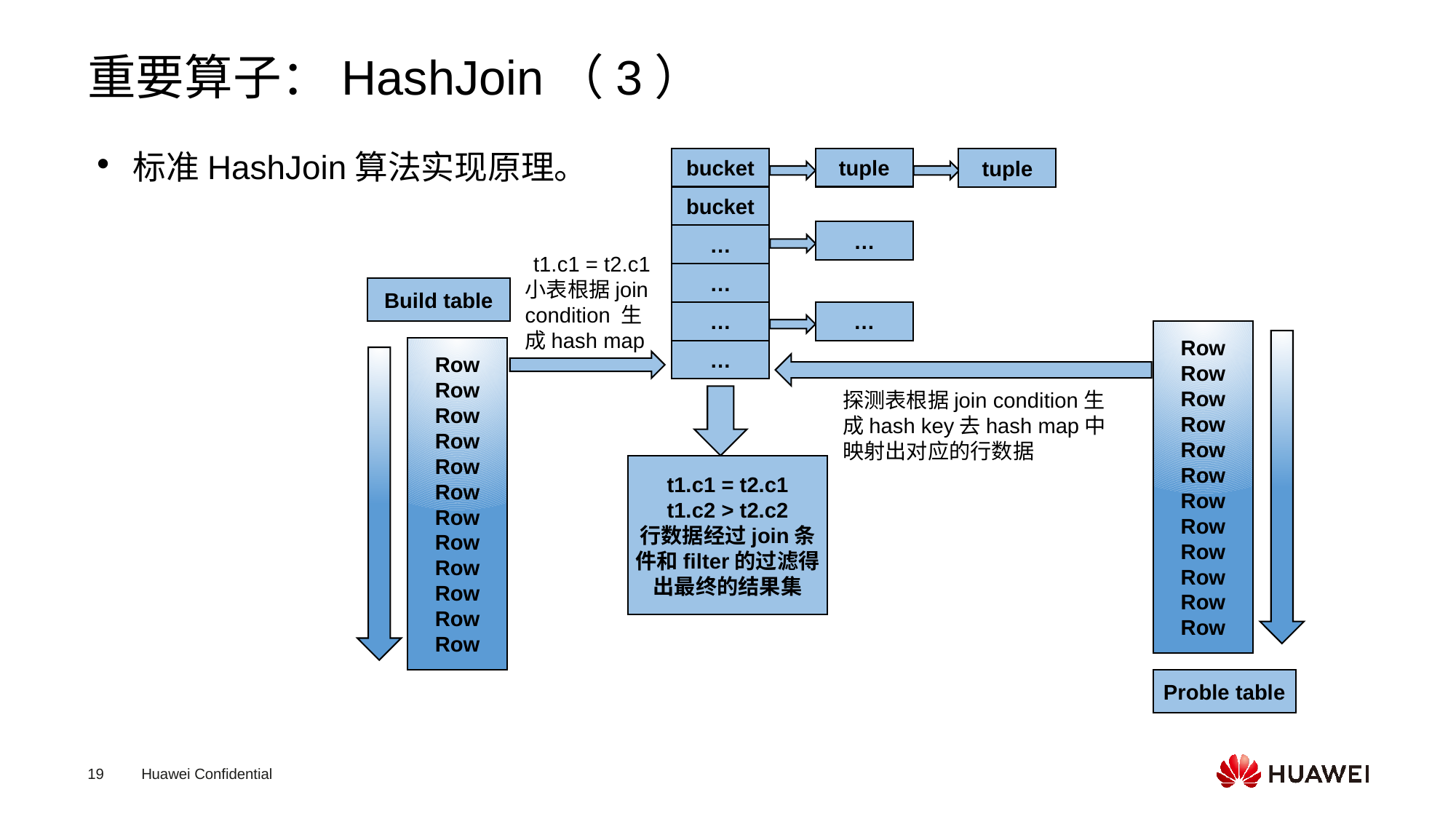

# 重要算子：HashJoin（3）
标准HashJoin算法实现原理。
bucket
tuple
tuple

bucket
…
…

t1.c1 = t2.c1
小表根据join condition 生成hash map
…
Build table
…
…

Row
Row
Row
Row
Row
Row
Row
Row
Row
Row
Row
Row

Row
Row
Row
Row
Row
Row
Row
Row
Row
Row
Row
Row
…

探测表根据join condition生成hash key去hash map中映射出对应的行数据

t1.c1 = t2.c1
t1.c2 > t2.c2
行数据经过join条件和filter的过滤得出最终的结果集
Proble table